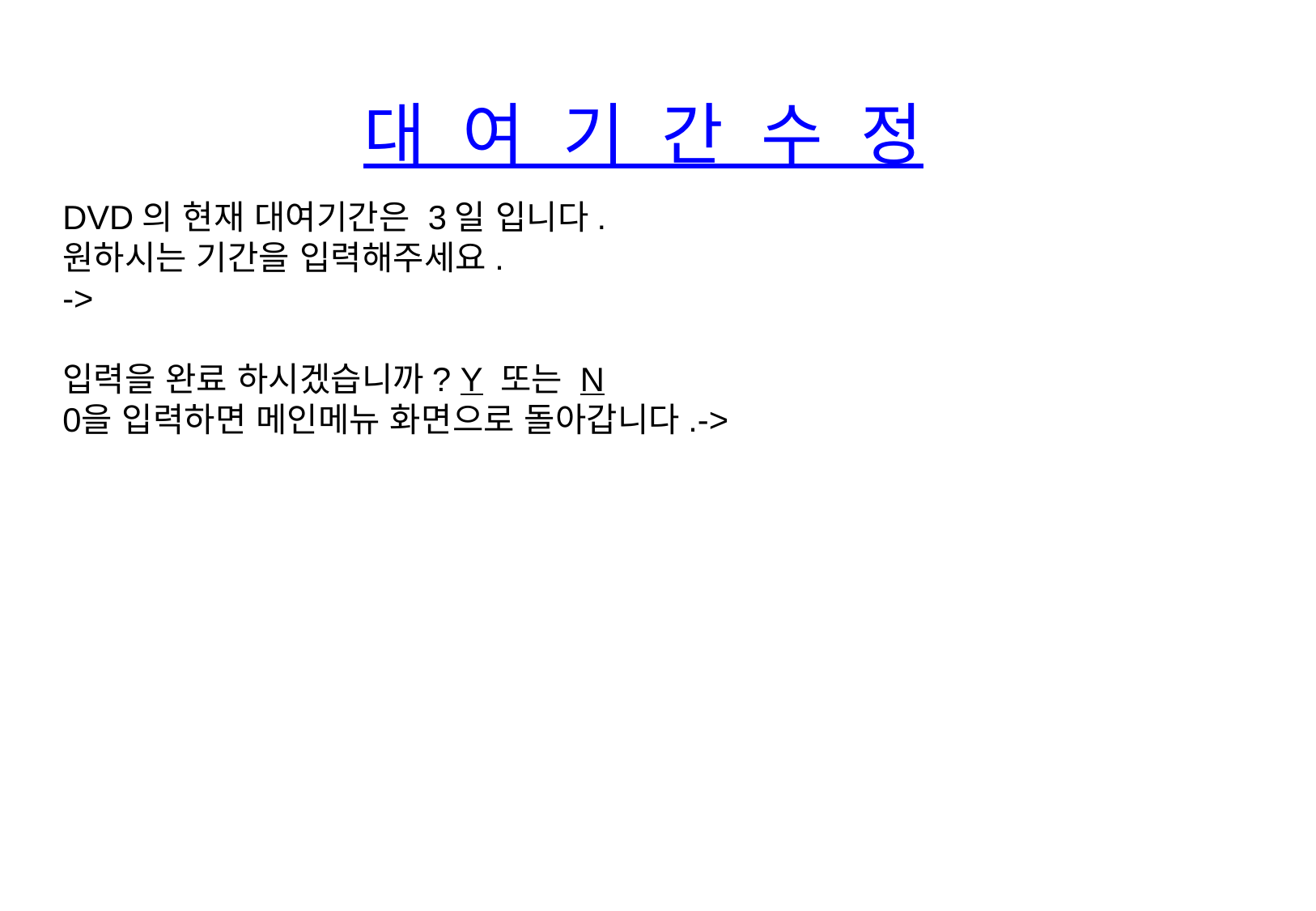

대  여  기  간  수  정
DVD의 현재 대여기간은 3일 입니다.
원하시는 기간을 입력해주세요.
->

입력을 완료 하시겠습니까? Y 또는 N
0을 입력하면 메인메뉴 화면으로 돌아갑니다.->